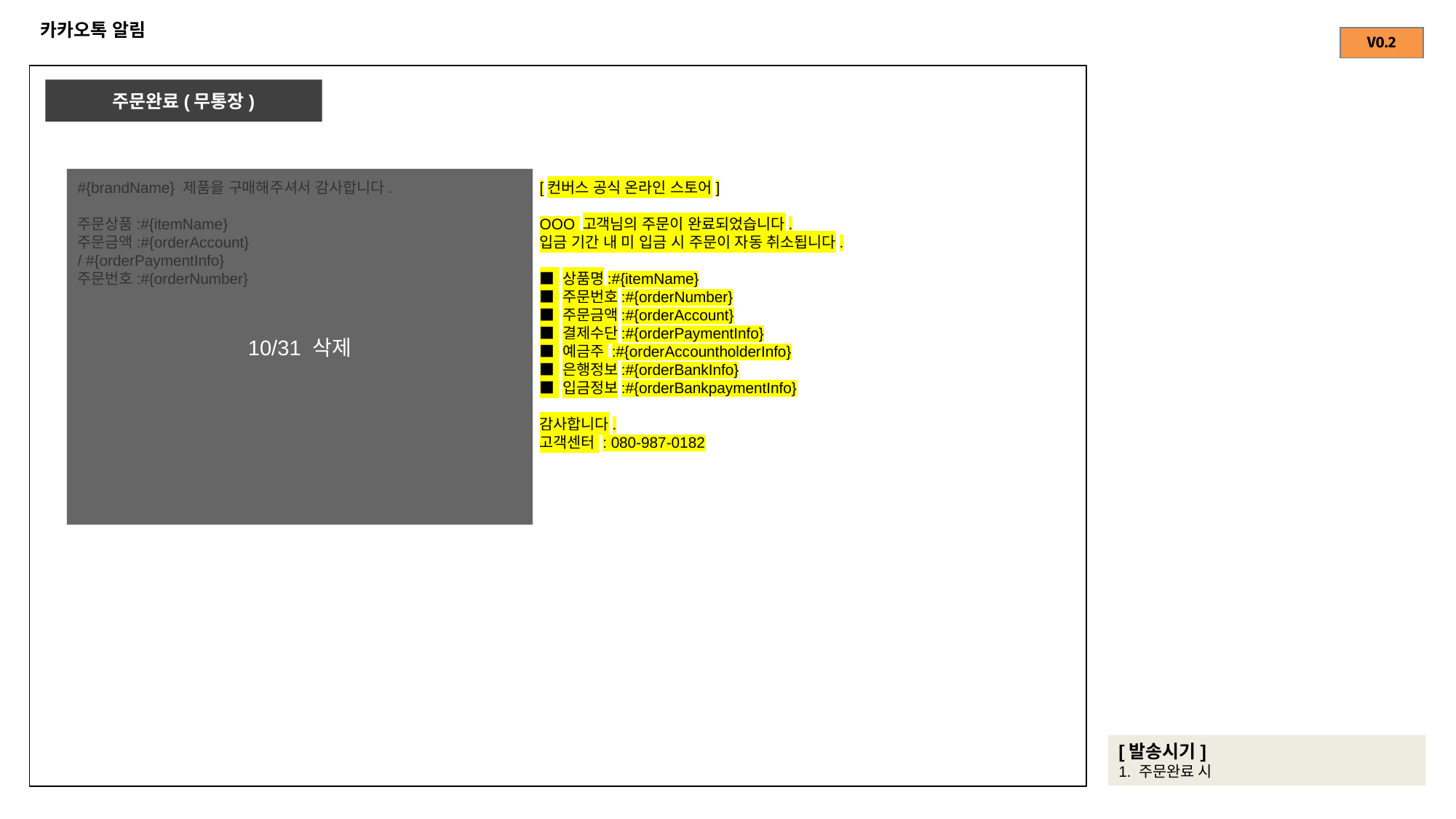

# 카카오톡 알림
| V0.2 |
| --- |

주문완료(무통장)
10/31 삭제
#{brandName} 제품을 구매해주셔서 감사합니다.

주문상품:#{itemName}
주문금액:#{orderAccount}
/ #{orderPaymentInfo}
주문번호:#{orderNumber}
[컨버스 공식 온라인 스토어]

OOO 고객님의 주문이 완료되었습니다.
입금 기간 내 미 입금 시 주문이 자동 취소됩니다.

■ 상품명:#{itemName}
■ 주문번호:#{orderNumber}
■ 주문금액:#{orderAccount}
■ 결제수단:#{orderPaymentInfo}
■ 예금주 :#{orderAccountholderInfo}
■ 은행정보:#{orderBankInfo}
■ 입금정보:#{orderBankpaymentInfo}

감사합니다.
고객센터 : 080-987-0182
[발송시기]
1. 주문완료 시